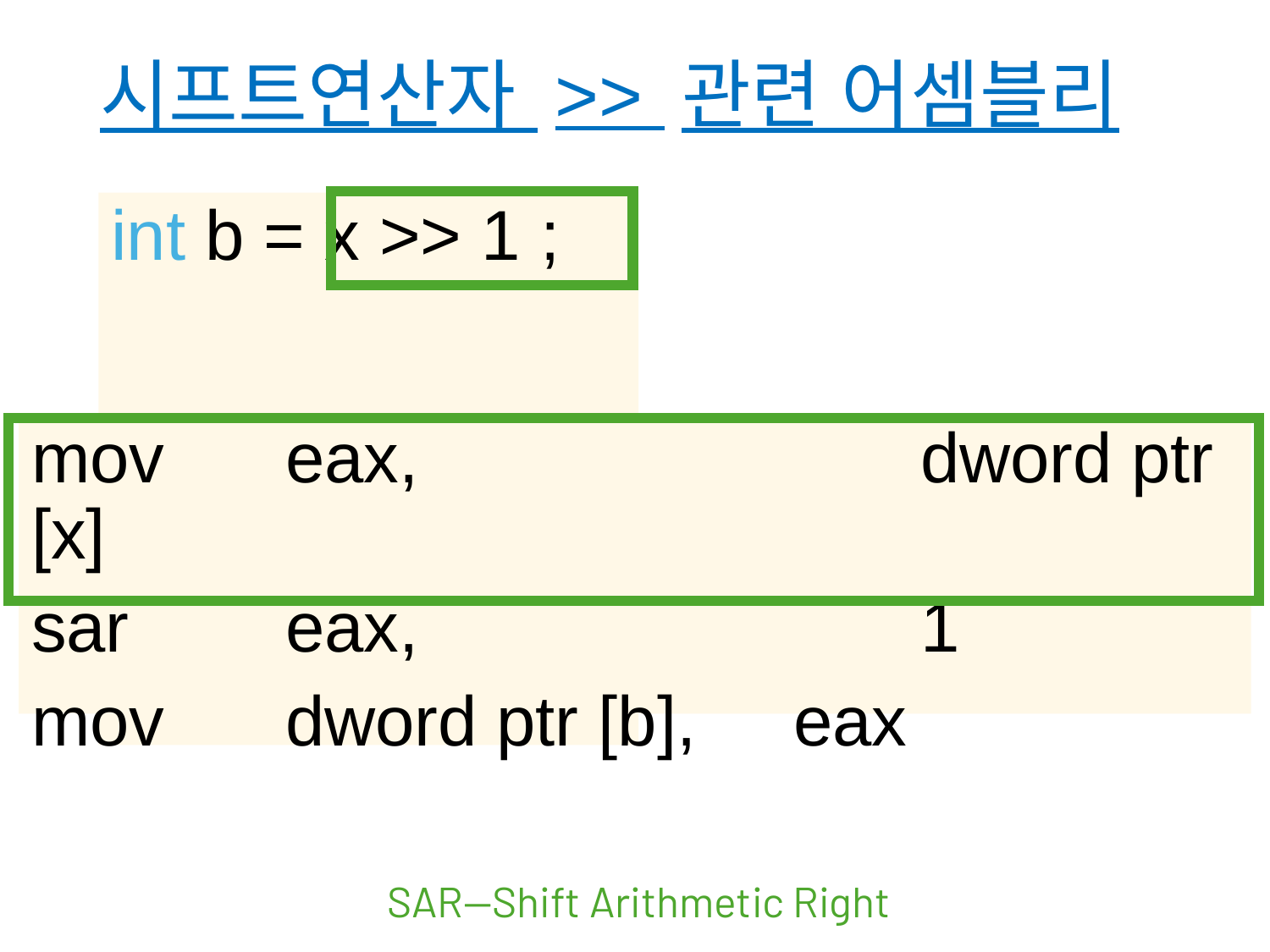

# 시프트연산자 >> 관련 어셈블리

int b = x >> 1 ;
mov	eax,				dword ptr [x]
sar		eax,				1
mov	dword ptr [b],	eax

SAR—Shift Arithmetic Right